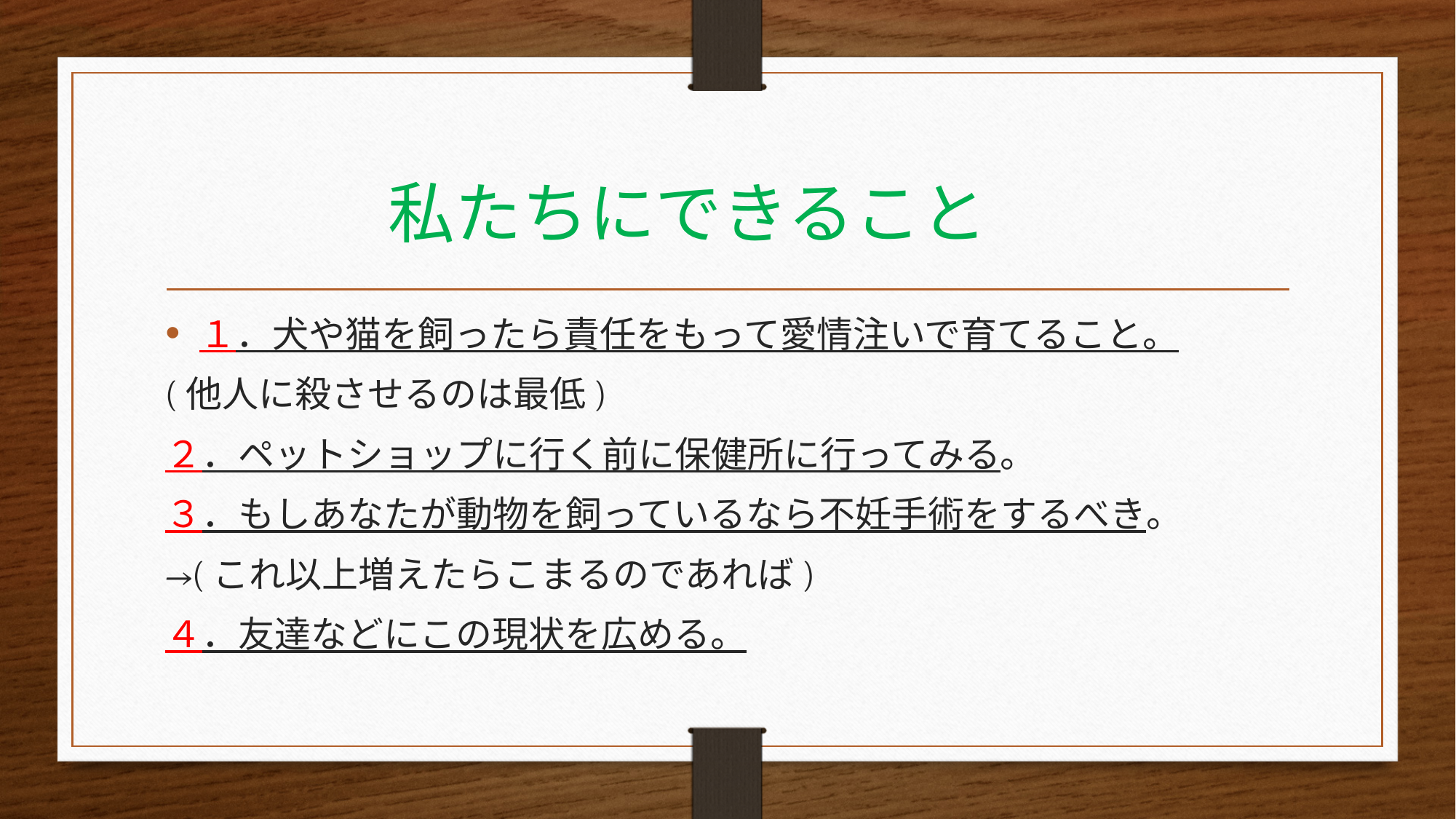

# 私たちにできること
１．犬や猫を飼ったら責任をもって愛情注いで育てること。
(他人に殺させるのは最低)
２．ペットショップに行く前に保健所に行ってみる。
３．もしあなたが動物を飼っているなら不妊手術をするべき。
→(これ以上増えたらこまるのであれば)
４．友達などにこの現状を広める。